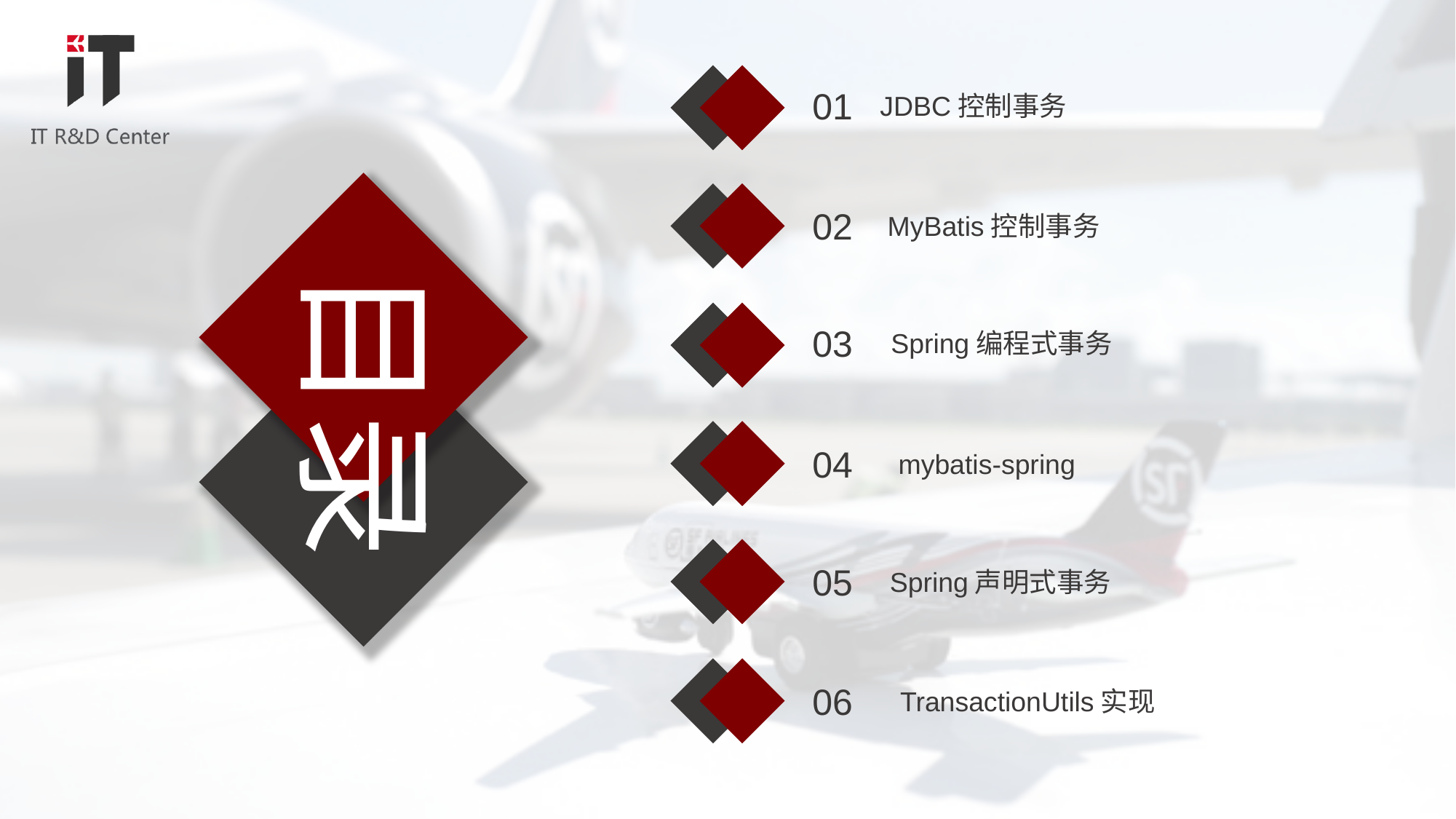

01
JDBC控制事务

02
MyBatis控制事务

03
Spring编程式事务

04
mybatis-spring

05
Spring声明式事务

06
TransactionUtils实现